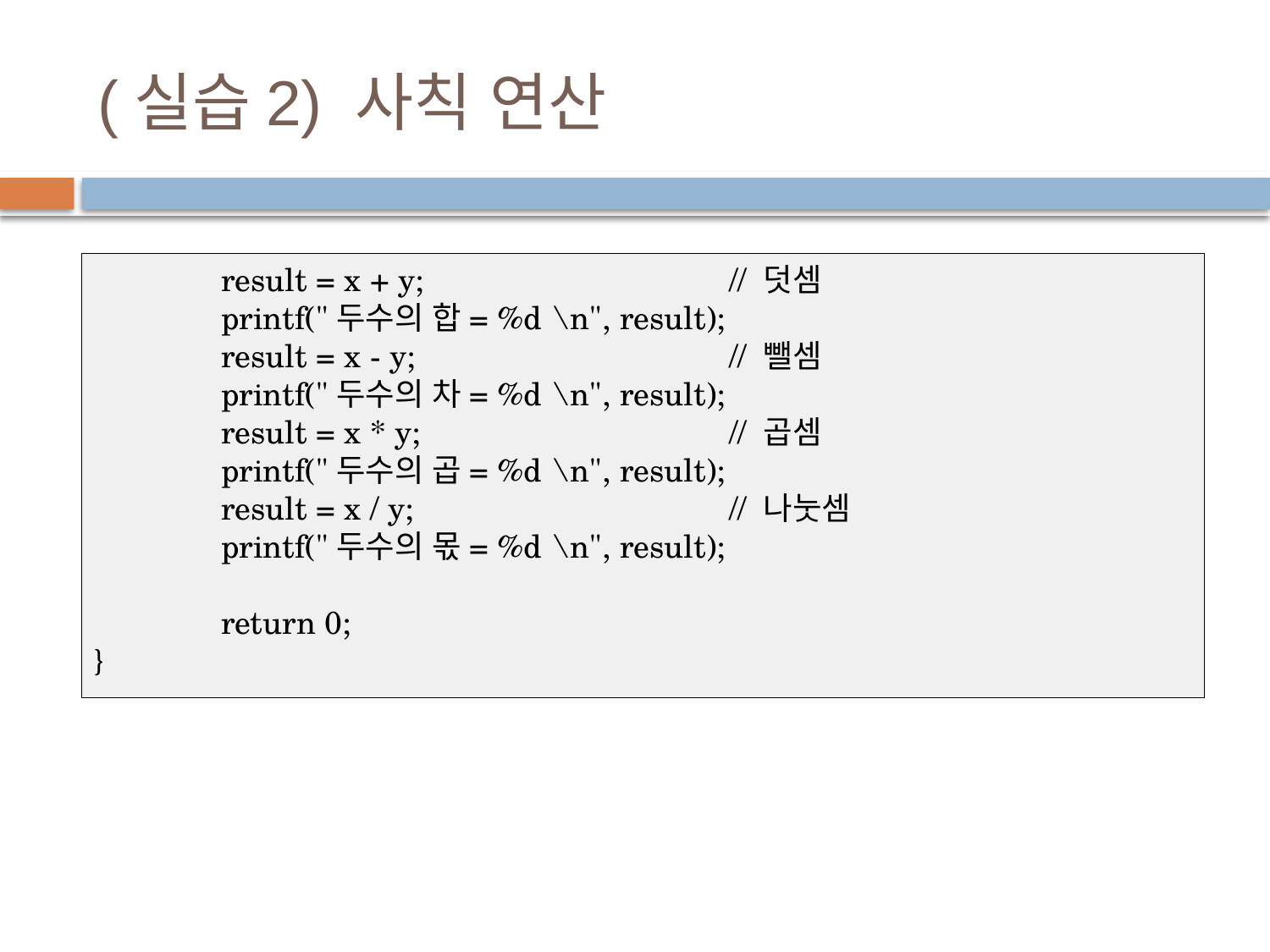

# (실습2) 사칙 연산
	result = x + y;			// 덧셈
	printf("두수의 합= %d \n", result);
	result = x - y;			// 뺄셈
	printf("두수의 차= %d \n", result);
	result = x * y;			// 곱셈
	printf("두수의 곱= %d \n", result);
	result = x / y;			// 나눗셈
	printf("두수의 몫= %d \n", result);

	return 0;
}